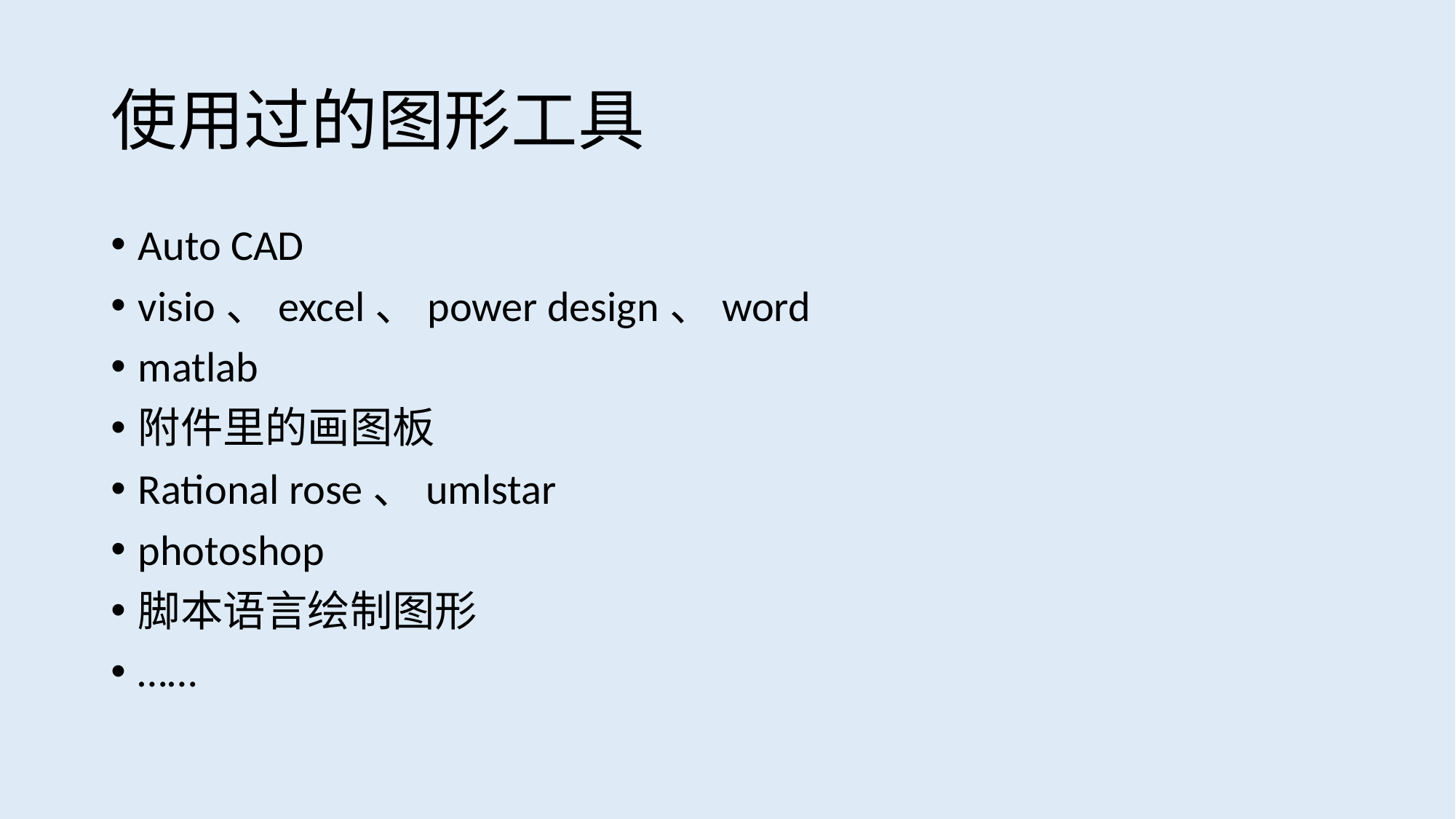

# 使用过的图形工具
Auto CAD
visio、excel、power design、word
matlab
附件里的画图板
Rational rose、umlstar
photoshop
脚本语言绘制图形
……